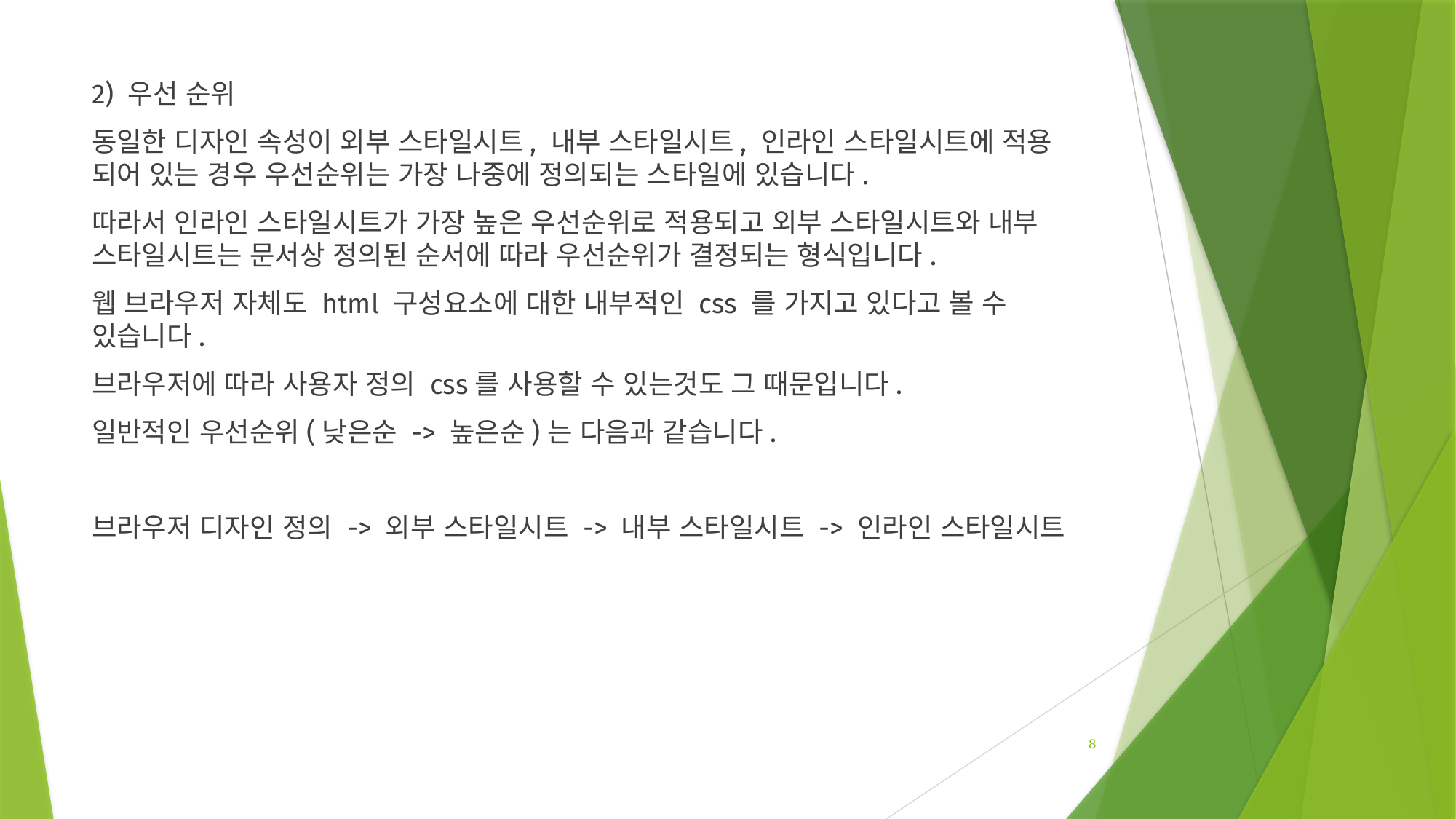

2) 우선 순위
동일한 디자인 속성이 외부 스타일시트, 내부 스타일시트, 인라인 스타일시트에 적용 되어 있는 경우 우선순위는 가장 나중에 정의되는 스타일에 있습니다.
따라서 인라인 스타일시트가 가장 높은 우선순위로 적용되고 외부 스타일시트와 내부 스타일시트는 문서상 정의된 순서에 따라 우선순위가 결정되는 형식입니다.
웹 브라우저 자체도 html 구성요소에 대한 내부적인 css 를 가지고 있다고 볼 수 있습니다.
브라우저에 따라 사용자 정의 css를 사용할 수 있는것도 그 때문입니다.
일반적인 우선순위(낮은순 -> 높은순)는 다음과 같습니다.

브라우저 디자인 정의 -> 외부 스타일시트 -> 내부 스타일시트 -> 인라인 스타일시트

8